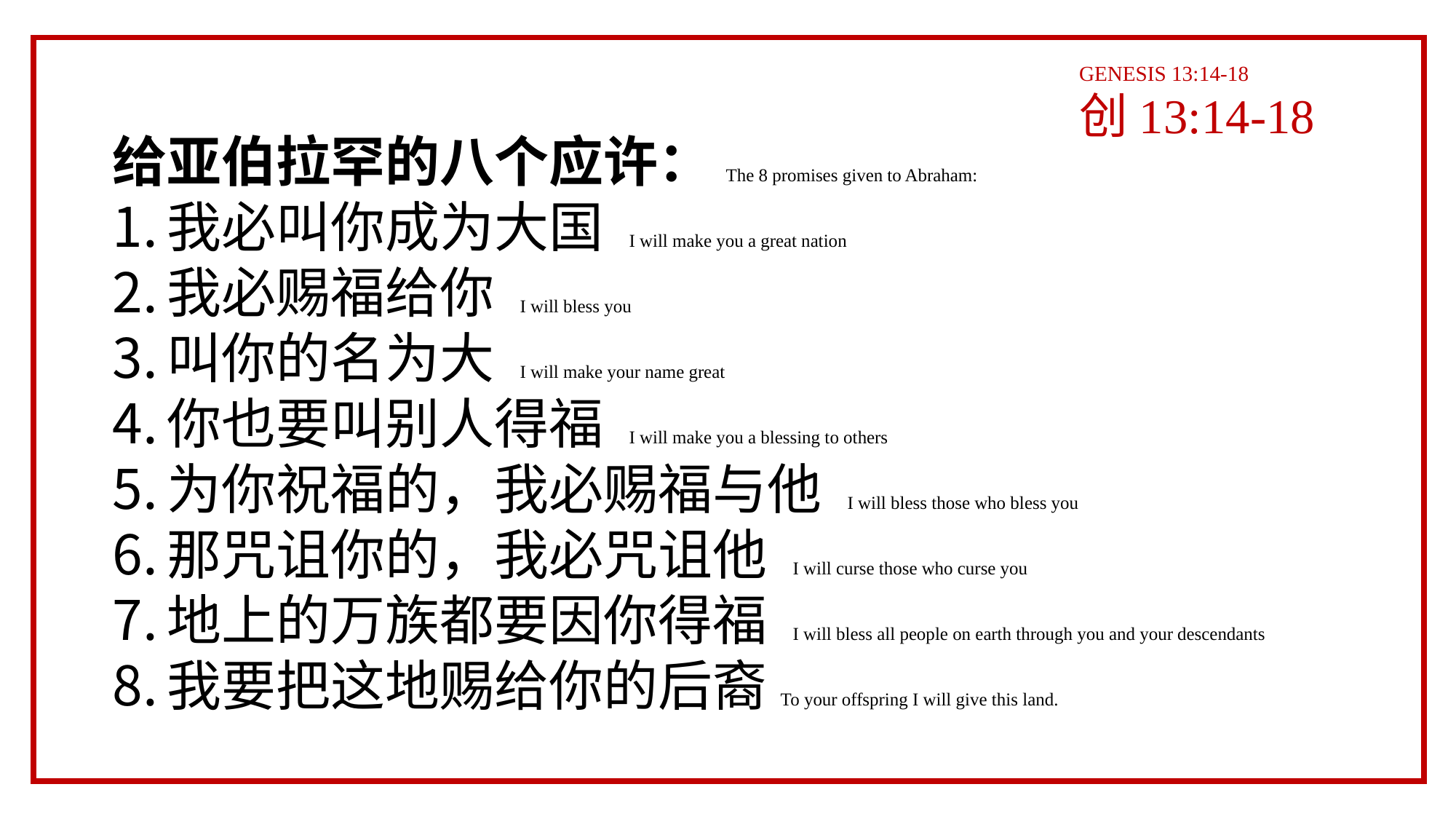

GENESIS 13:14-18
创13:14-18
给亚伯拉罕的八个应许：The 8 promises given to Abraham:
我必叫你成为大国 I will make you a great nation
我必赐福给你 I will bless you
叫你的名为大 I will make your name great
你也要叫别人得福 I will make you a blessing to others
为你祝福的，我必赐福与他 I will bless those who bless you
那咒诅你的，我必咒诅他 I will curse those who curse you
地上的万族都要因你得福 I will bless all people on earth through you and your descendants
我要把这地赐给你的后裔To your offspring I will give this land.